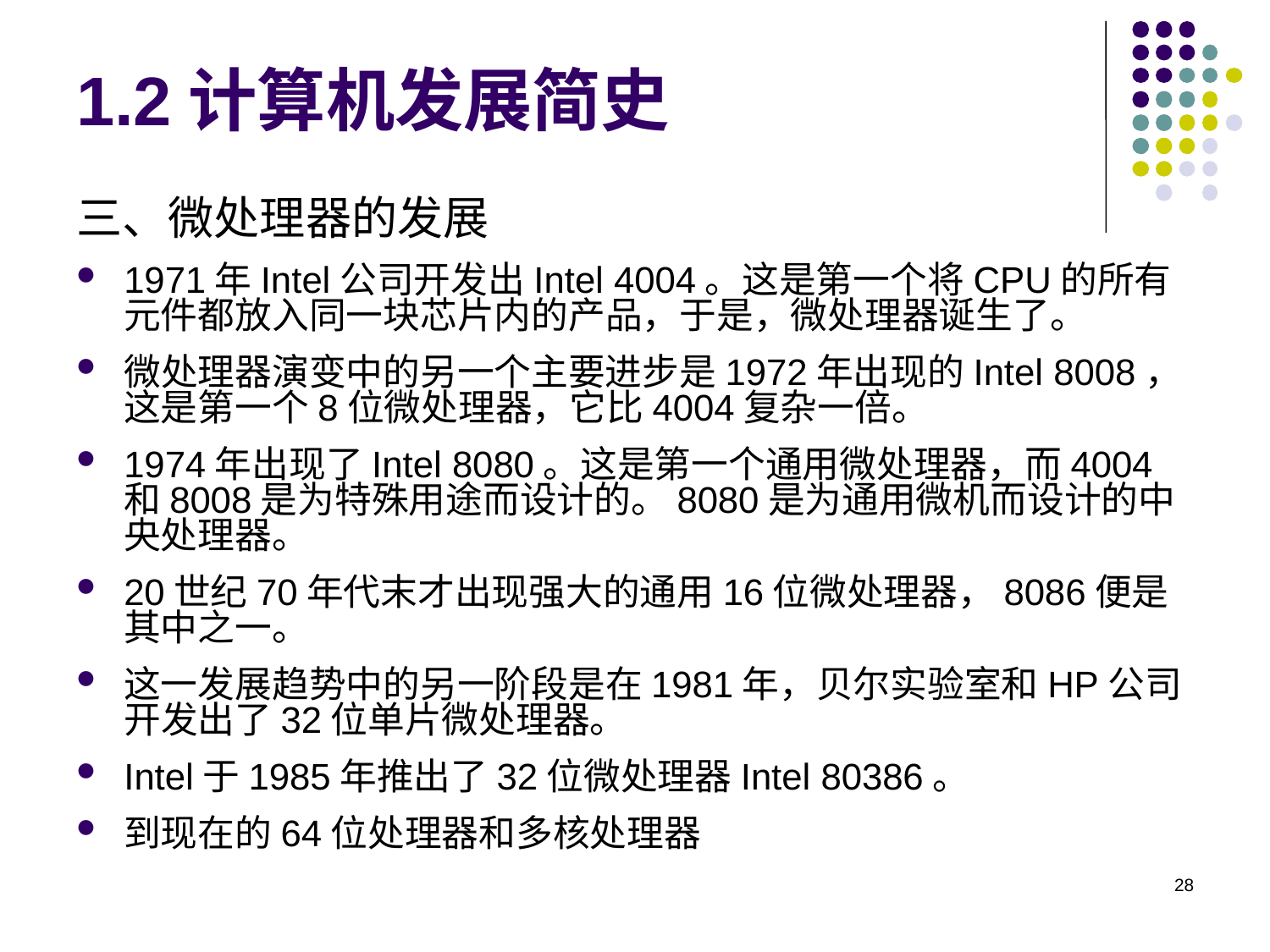

# 1.2计算机发展简史
三、微处理器的发展
1971年Intel公司开发出Intel 4004。这是第一个将CPU的所有元件都放入同一块芯片内的产品，于是，微处理器诞生了。
微处理器演变中的另一个主要进步是1972年出现的Intel 8008，这是第一个8位微处理器，它比4004复杂一倍。
1974年出现了Intel 8080。这是第一个通用微处理器，而4004和8008是为特殊用途而设计的。8080是为通用微机而设计的中央处理器。
20世纪70年代末才出现强大的通用16位微处理器，8086便是其中之一。
这一发展趋势中的另一阶段是在1981年，贝尔实验室和HP公司开发出了32位单片微处理器。
Intel于1985年推出了32位微处理器Intel 80386。
到现在的64位处理器和多核处理器
28